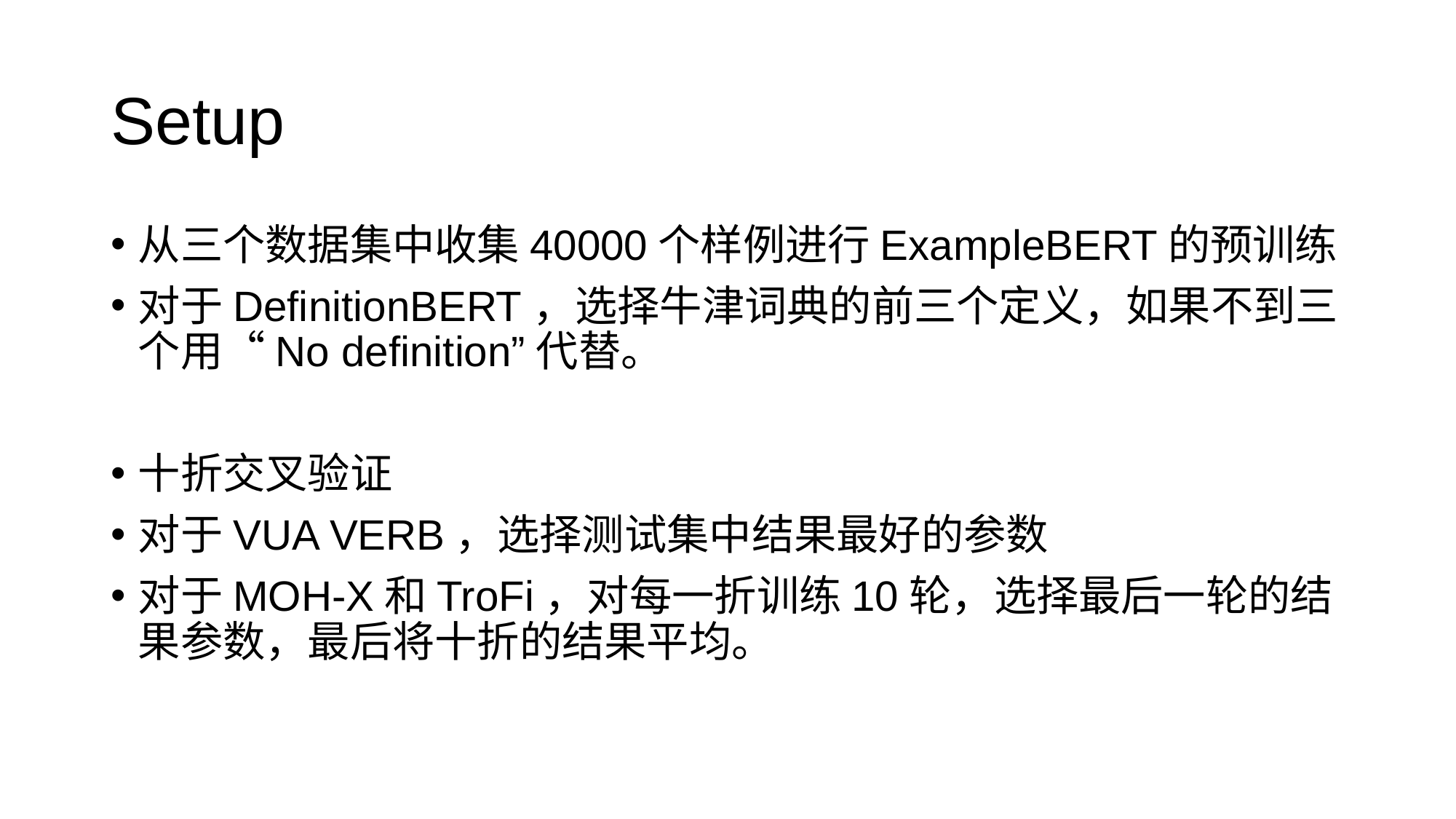

# Setup
从三个数据集中收集40000个样例进行ExampleBERT的预训练
对于DefinitionBERT，选择牛津词典的前三个定义，如果不到三个用“No definition”代替。

十折交叉验证
对于VUA VERB，选择测试集中结果最好的参数
对于MOH-X和TroFi，对每一折训练10轮，选择最后一轮的结果参数，最后将十折的结果平均。